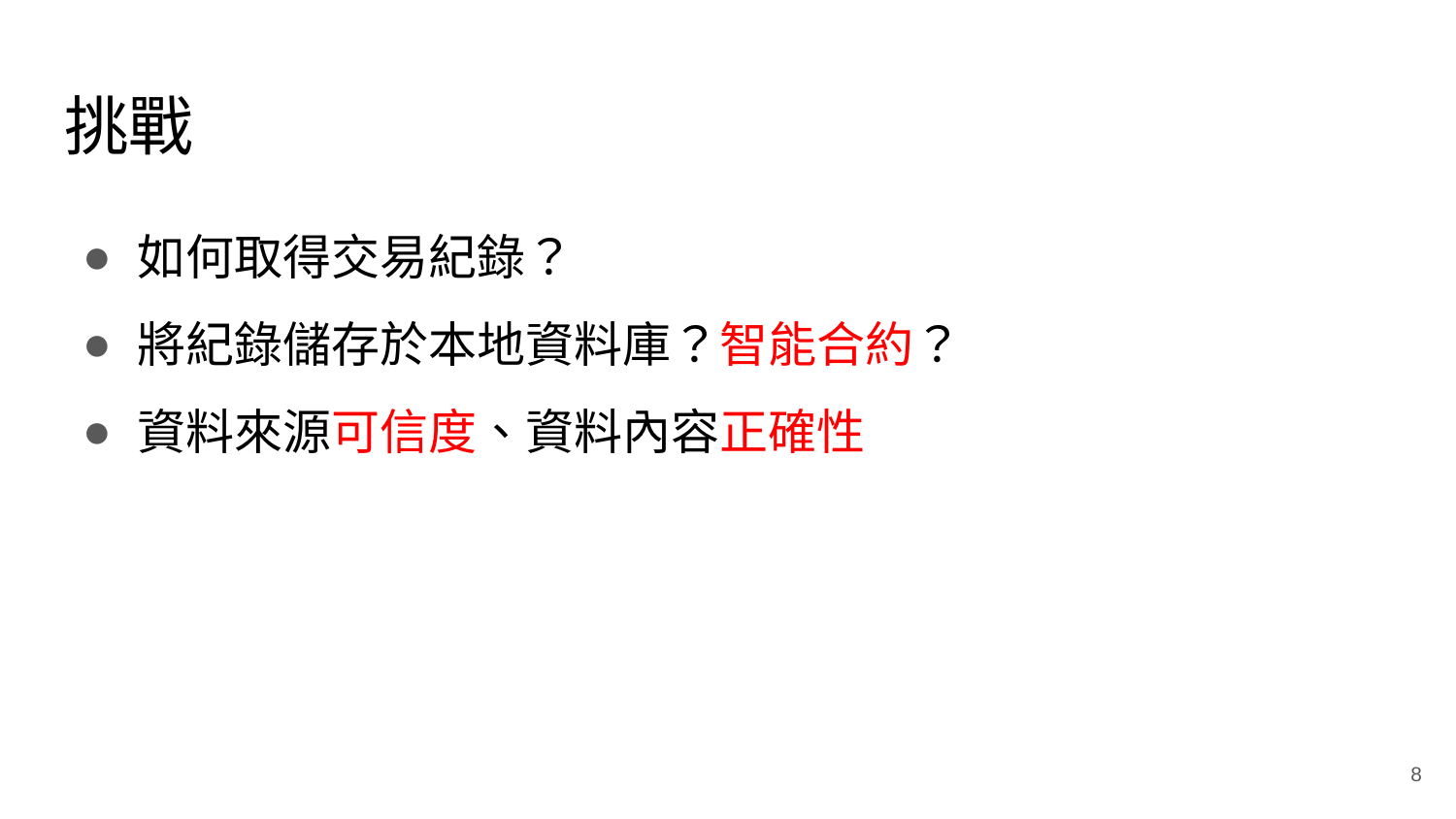

# 挑戰
如何取得交易紀錄？
將紀錄儲存於本地資料庫？智能合約？
資料來源可信度、資料內容正確性

8